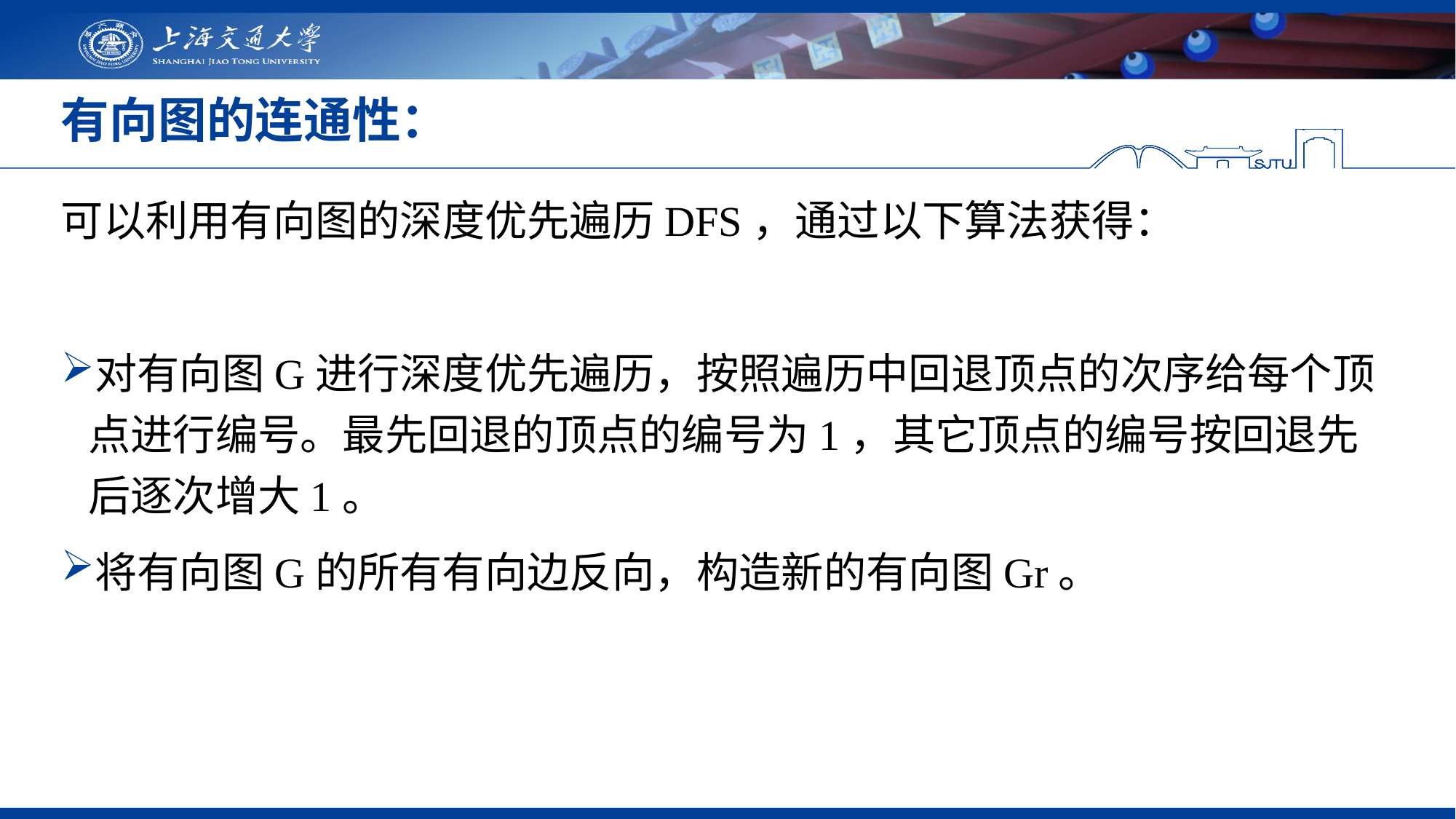

# 有向图的连通性：
可以利用有向图的深度优先遍历DFS，通过以下算法获得：

对有向图G进行深度优先遍历，按照遍历中回退顶点的次序给每个顶点进行编号。最先回退的顶点的编号为1，其它顶点的编号按回退先后逐次增大1。
将有向图G的所有有向边反向，构造新的有向图Gr。